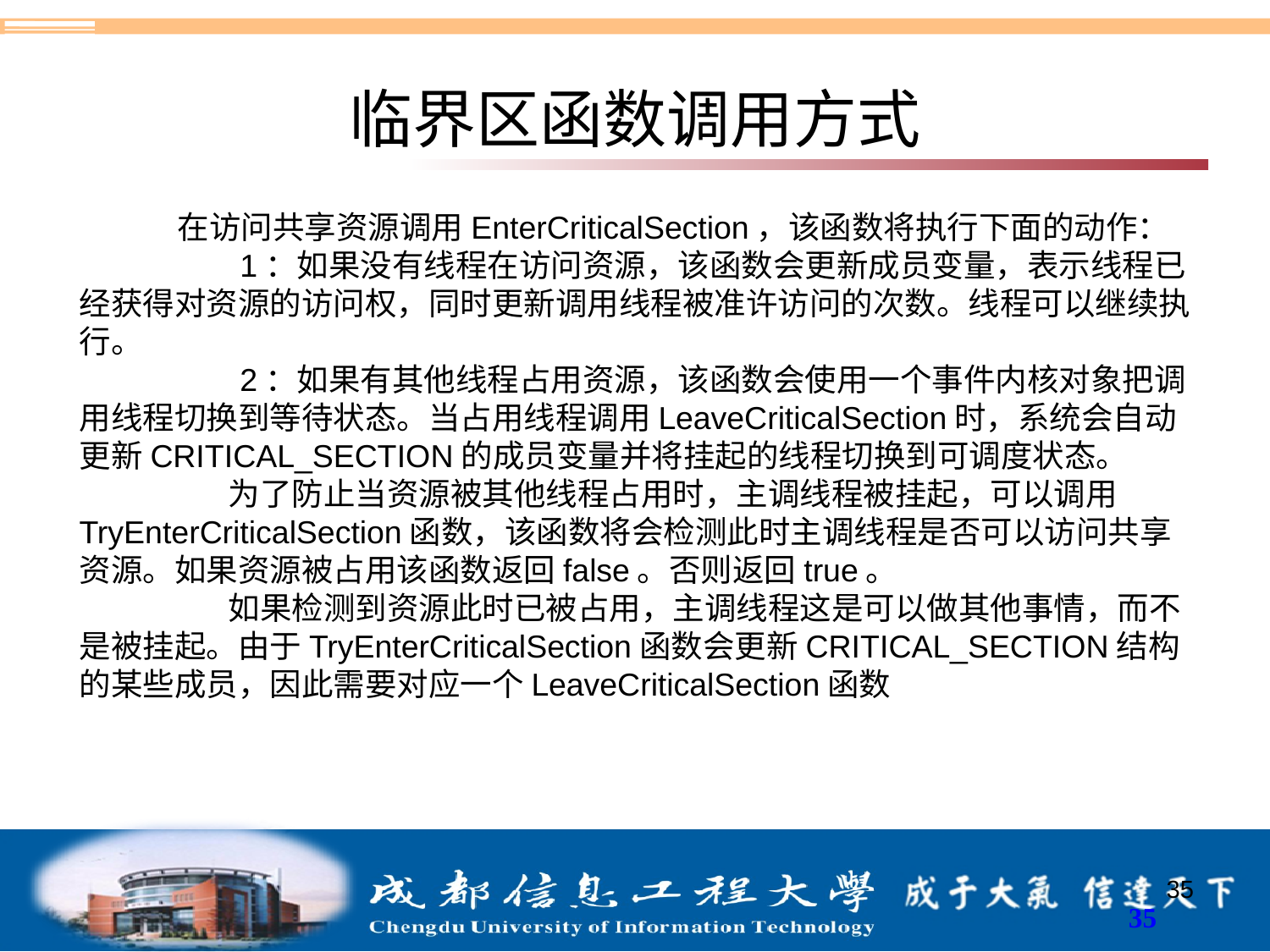

# 临界区函数调用方式
在访问共享资源调用EnterCriticalSection，该函数将执行下面的动作：
       1：如果没有线程在访问资源，该函数会更新成员变量，表示线程已经获得对资源的访问权，同时更新调用线程被准许访问的次数。线程可以继续执行。
       2：如果有其他线程占用资源，该函数会使用一个事件内核对象把调用线程切换到等待状态。当占用线程调用LeaveCriticalSection时，系统会自动更新CRITICAL_SECTION的成员变量并将挂起的线程切换到可调度状态。
      为了防止当资源被其他线程占用时，主调线程被挂起，可以调用TryEnterCriticalSection函数，该函数将会检测此时主调线程是否可以访问共享资源。如果资源被占用该函数返回false。否则返回true。
      如果检测到资源此时已被占用，主调线程这是可以做其他事情，而不是被挂起。由于TryEnterCriticalSection函数会更新CRITICAL_SECTION结构的某些成员，因此需要对应一个LeaveCriticalSection函数